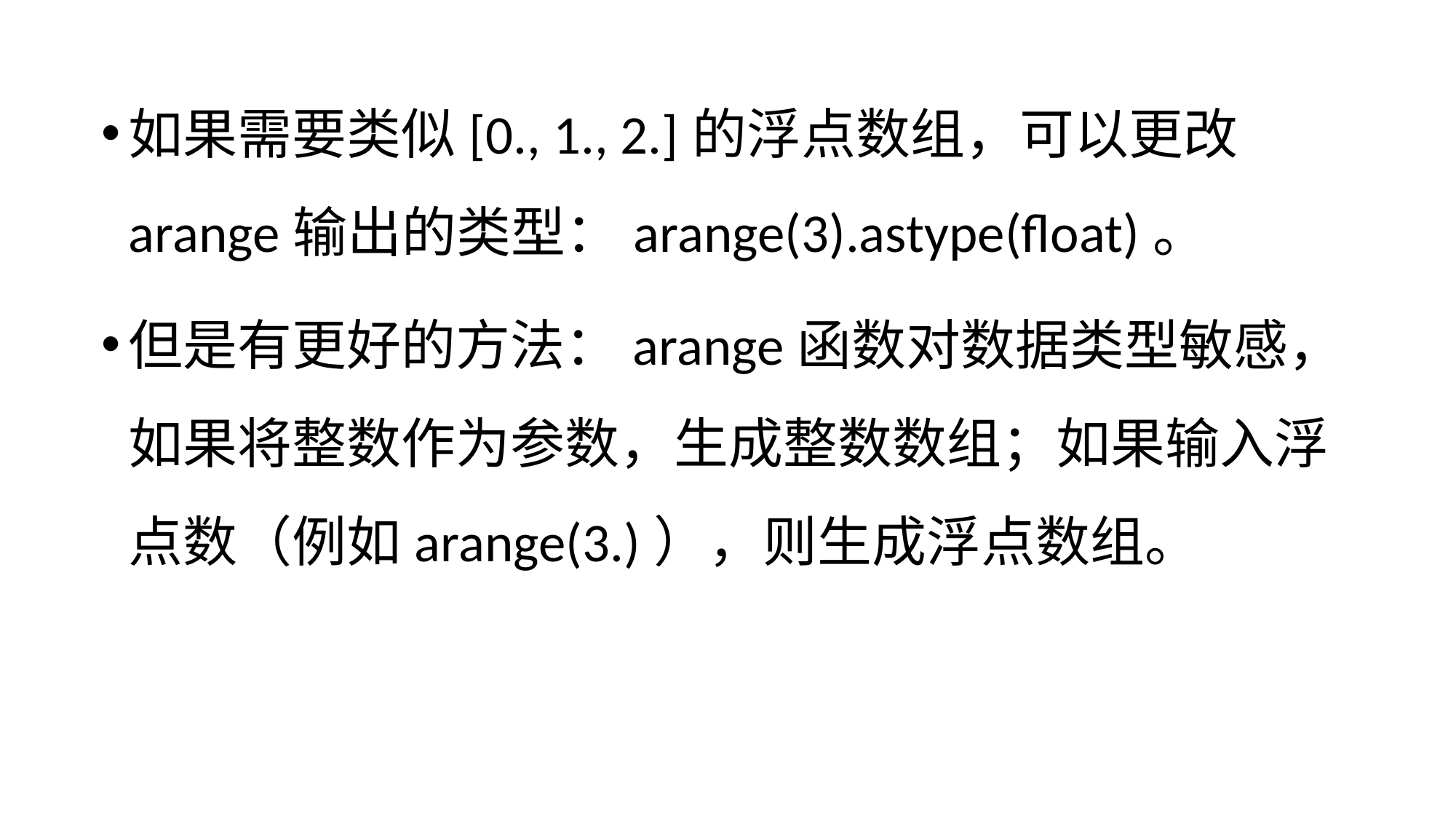

如果需要类似[0., 1., 2.]的浮点数组，可以更改arange输出的类型：arange(3).astype(float)。
但是有更好的方法：arange函数对数据类型敏感，如果将整数作为参数，生成整数数组；如果输入浮点数（例如arange(3.)），则生成浮点数组。